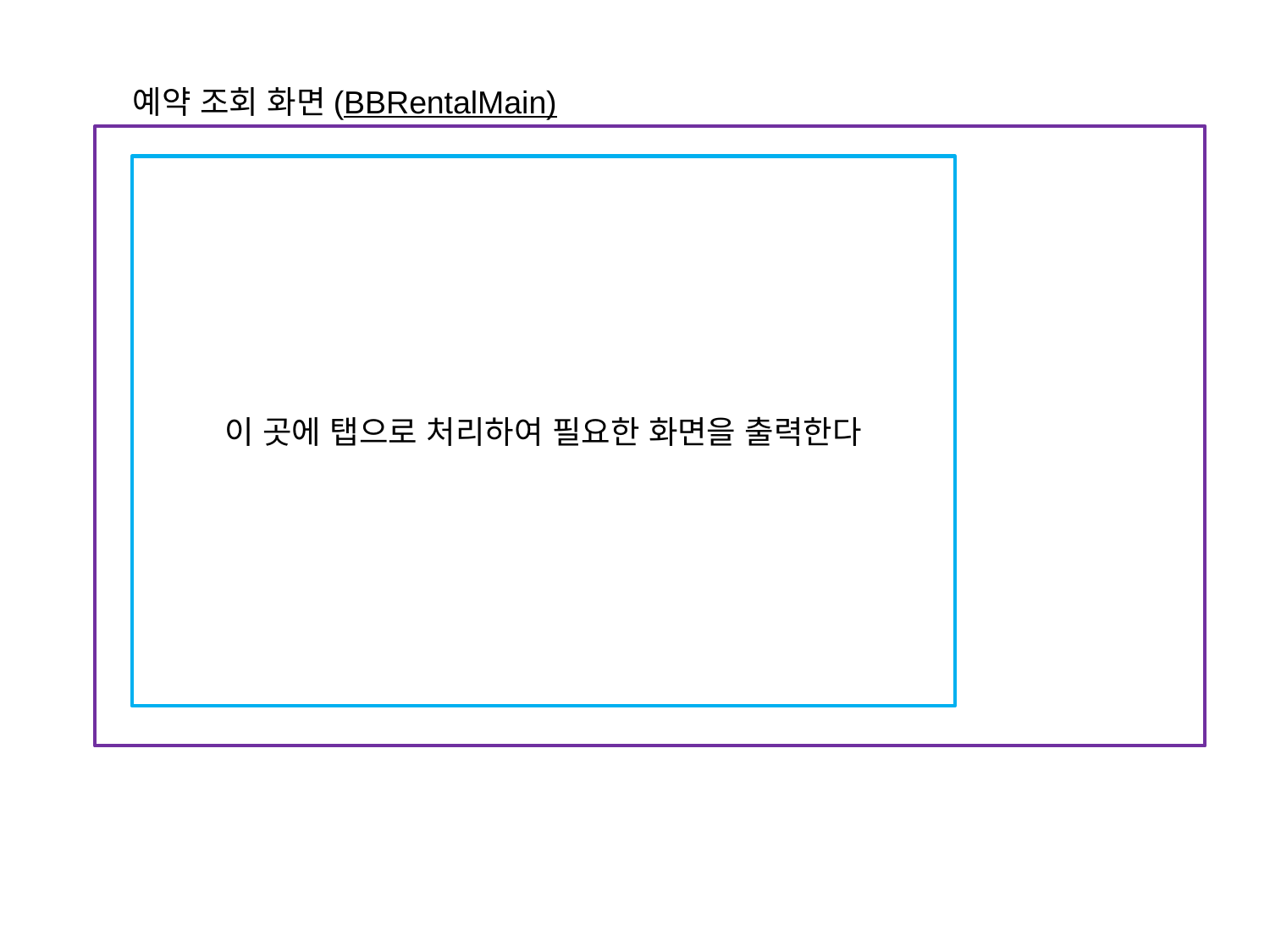

예약 조회 화면(BBRentalMain)

이 곳에 탭으로 처리하여 필요한 화면을 출력한다